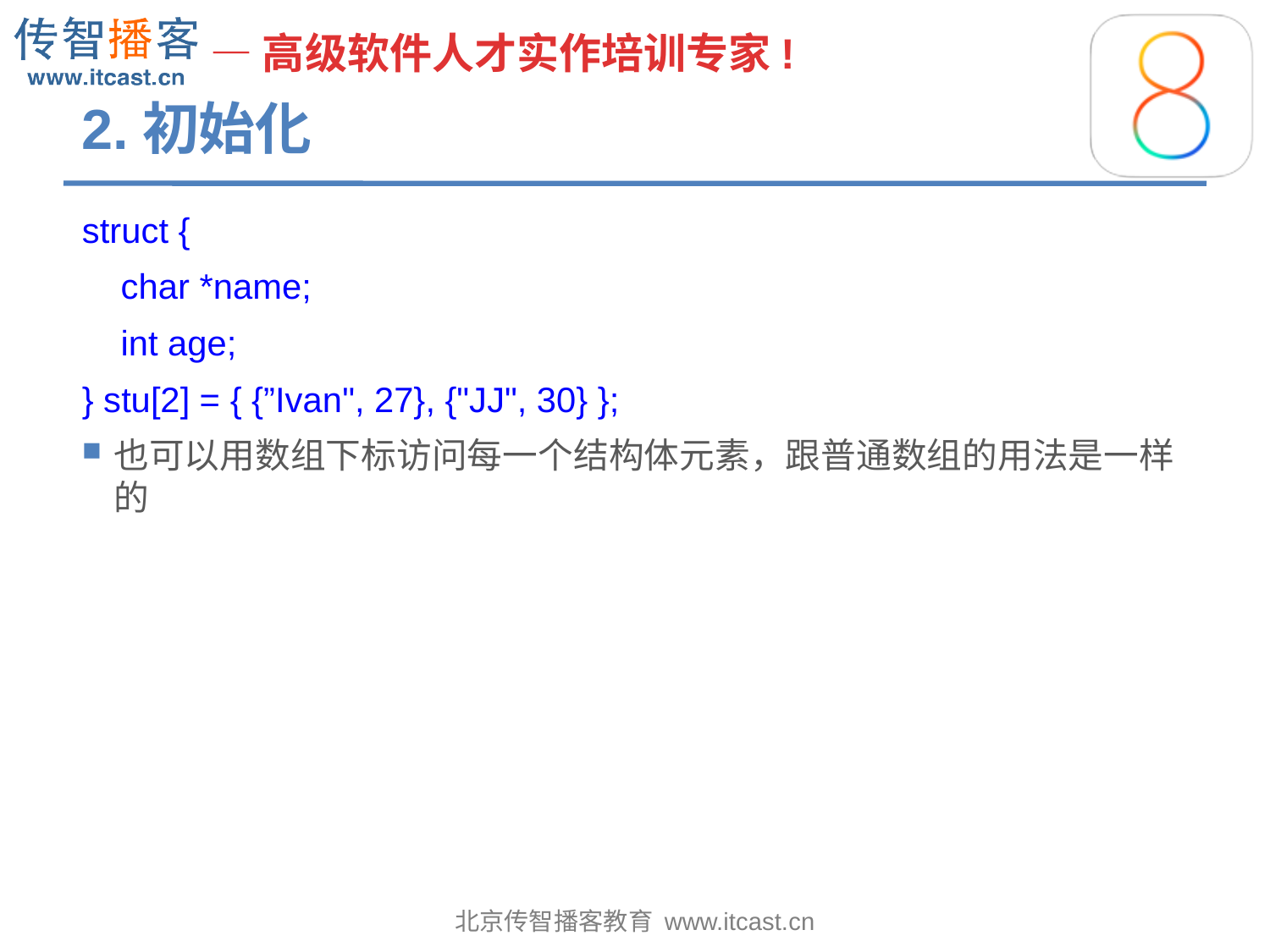

# 2.初始化
struct {
    char *name;
    int age;
} stu[2] = { {”Ivan", 27}, {"JJ", 30} };
也可以用数组下标访问每一个结构体元素，跟普通数组的用法是一样的